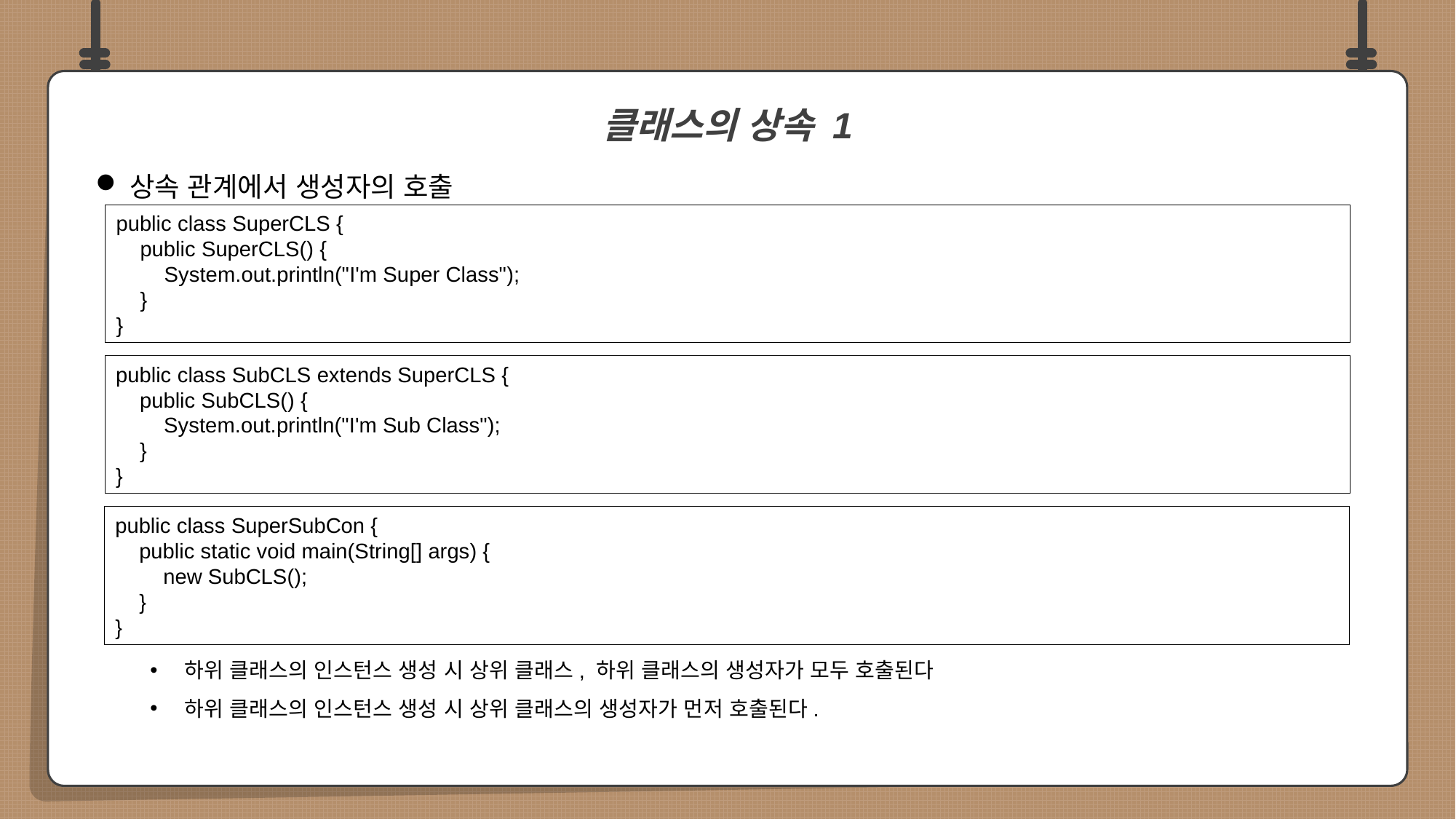

상속 관계에서 생성자의 호출

하위 클래스의 인스턴스 생성 시 상위 클래스, 하위 클래스의 생성자가 모두 호출된다
하위 클래스의 인스턴스 생성 시 상위 클래스의 생성자가 먼저 호출된다.
클래스의 상속 1

public class SuperCLS {
    public SuperCLS() {
        System.out.println("I'm Super Class");
    }
}
public class SubCLS extends SuperCLS {
    public SubCLS() {
        System.out.println("I'm Sub Class");
    }
}
public class SuperSubCon {
    public static void main(String[] args) {
        new SubCLS();
    }
}